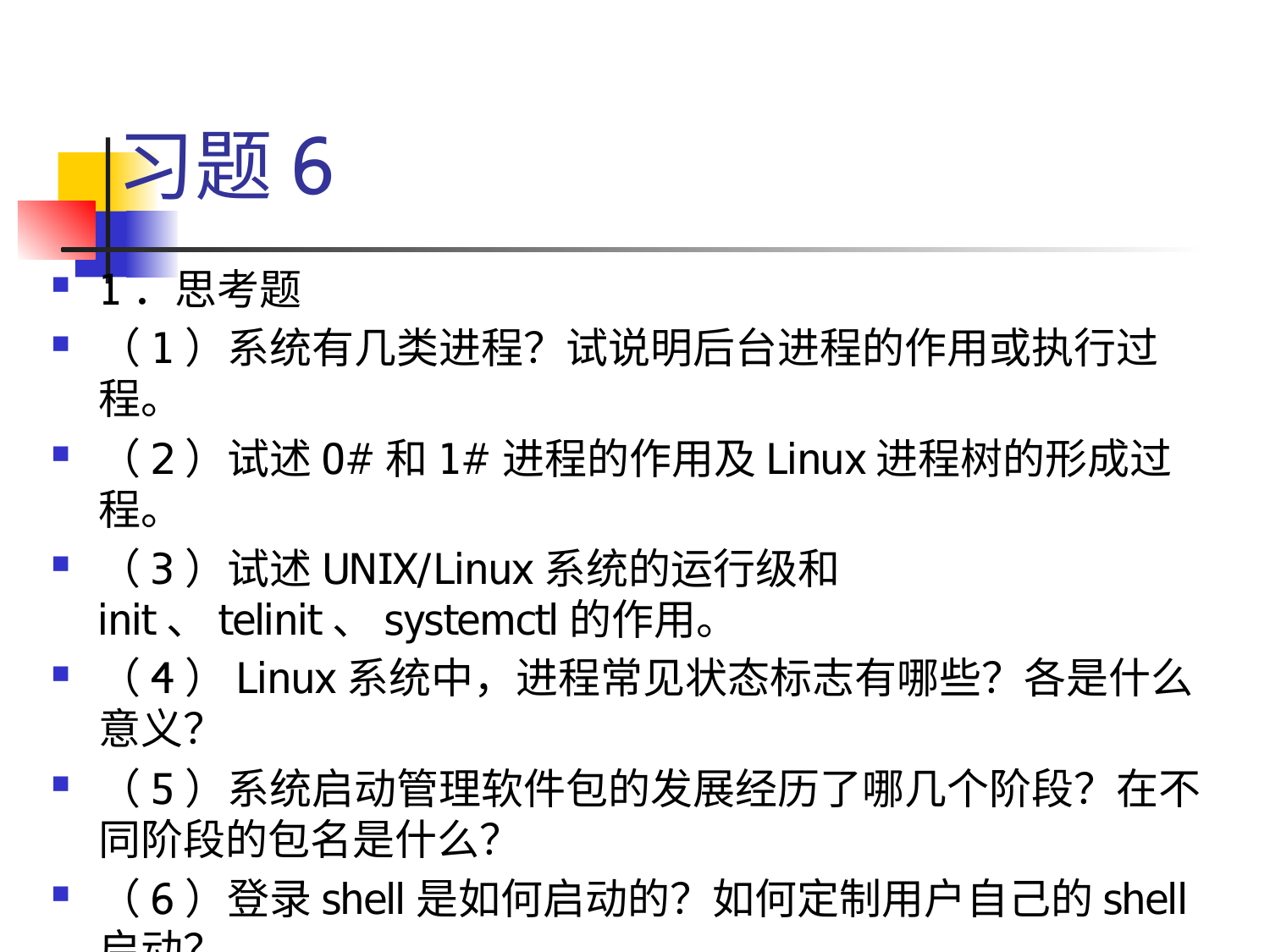

# 习题6
1．思考题
（1）系统有几类进程？试说明后台进程的作用或执行过程。
（2）试述0#和1#进程的作用及Linux进程树的形成过程。
（3）试述UNIX/Linux系统的运行级和init、telinit、systemctl的作用。
（4）Linux系统中，进程常见状态标志有哪些？各是什么意义？
（5）系统启动管理软件包的发展经历了哪几个阶段？在不同阶段的包名是什么？
（6）登录shell是如何启动的？如何定制用户自己的shell启动？